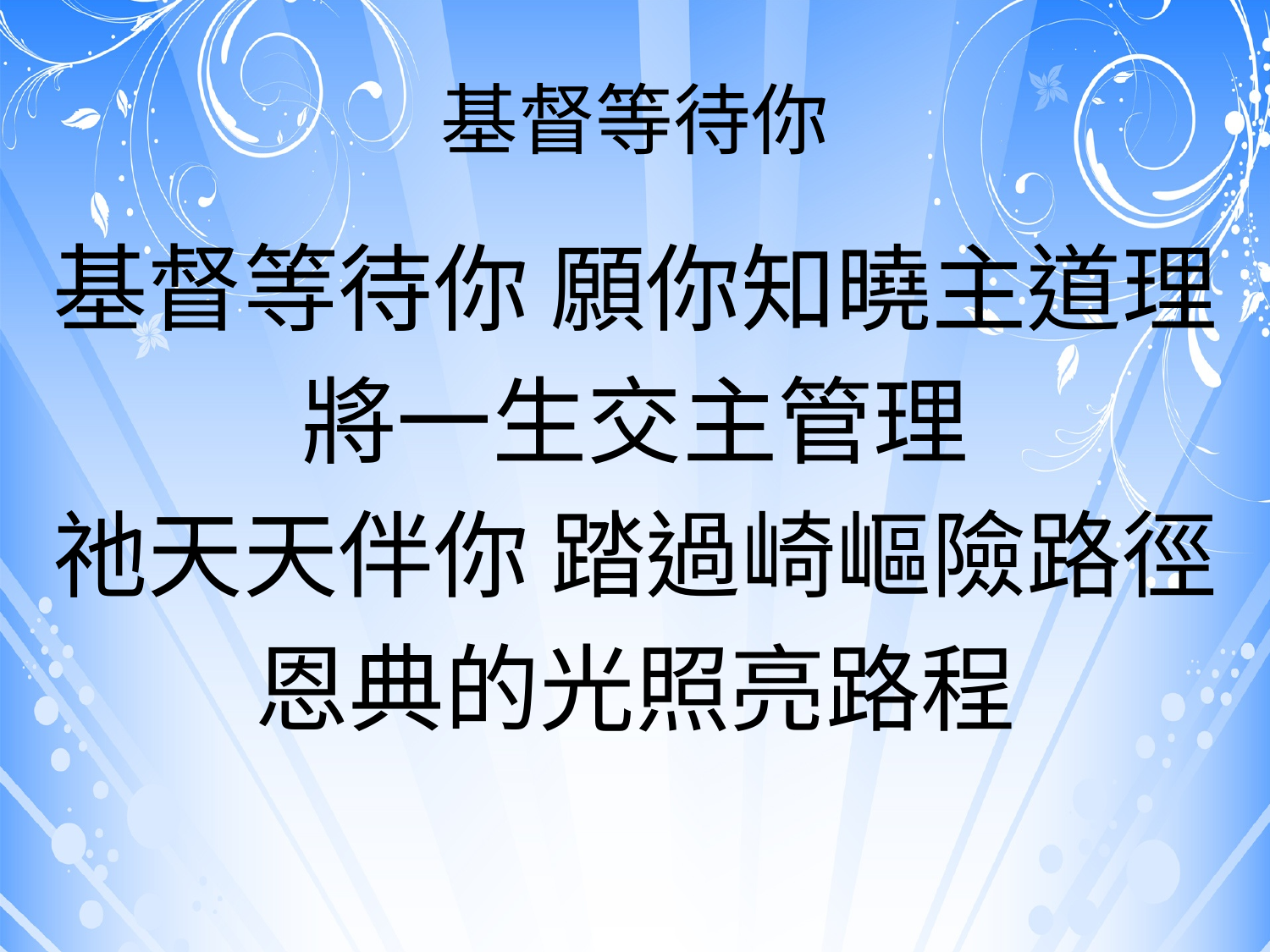

# 基督等待你
基督等待你 願你知曉主道理
將一生交主管理
祂天天伴你 踏過崎嶇險路徑
恩典的光照亮路程